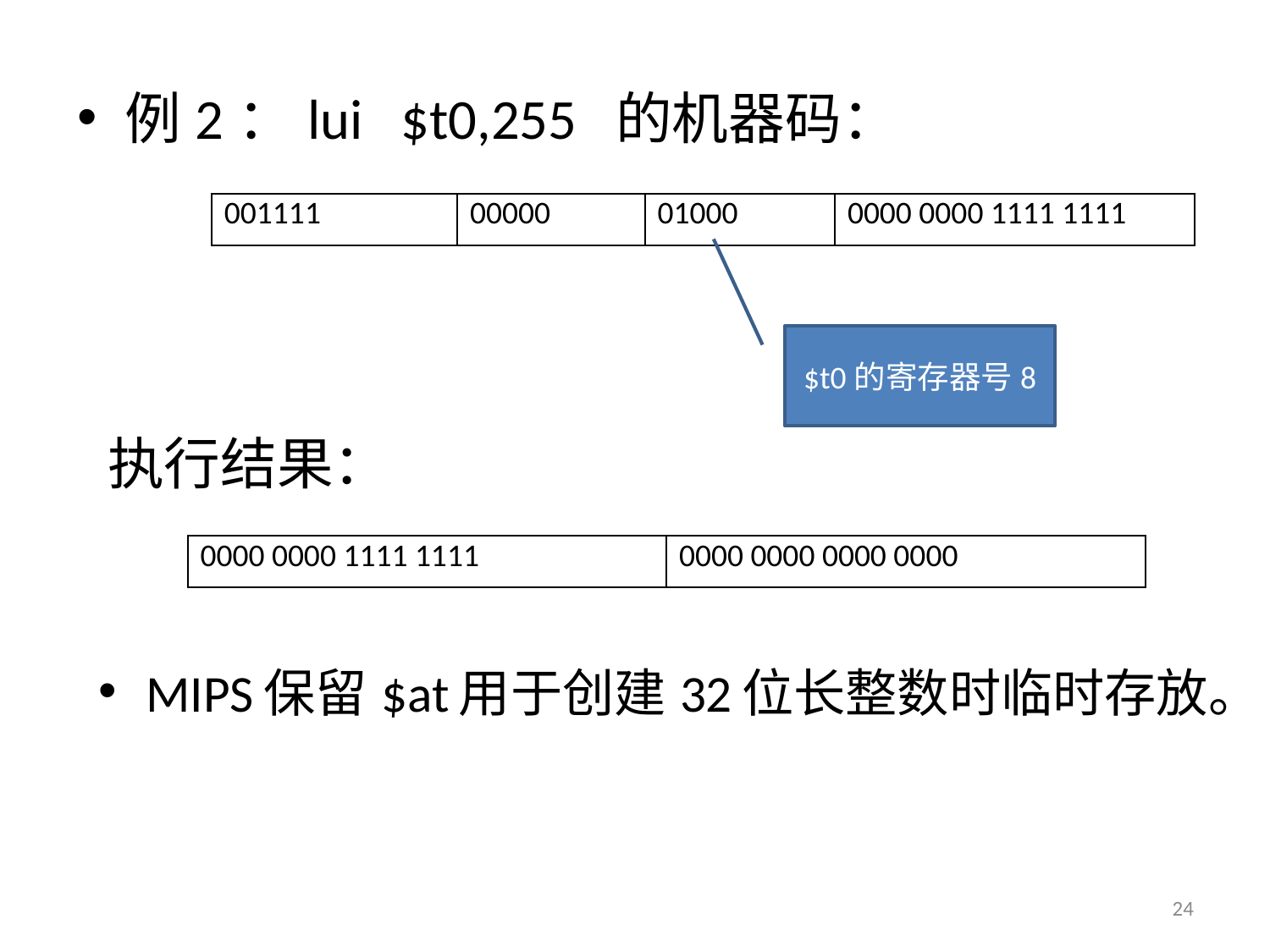

例2：lui   $t0,255  的机器码：
| 001111 | 00000 | 01000 | 0000 0000 1111 1111 |
| --- | --- | --- | --- |
$t0的寄存器号8
执行结果：
| 0000 0000 1111 1111 | 0000 0000 0000 0000 |
| --- | --- |
MIPS保留$at用于创建32位长整数时临时存放。
24